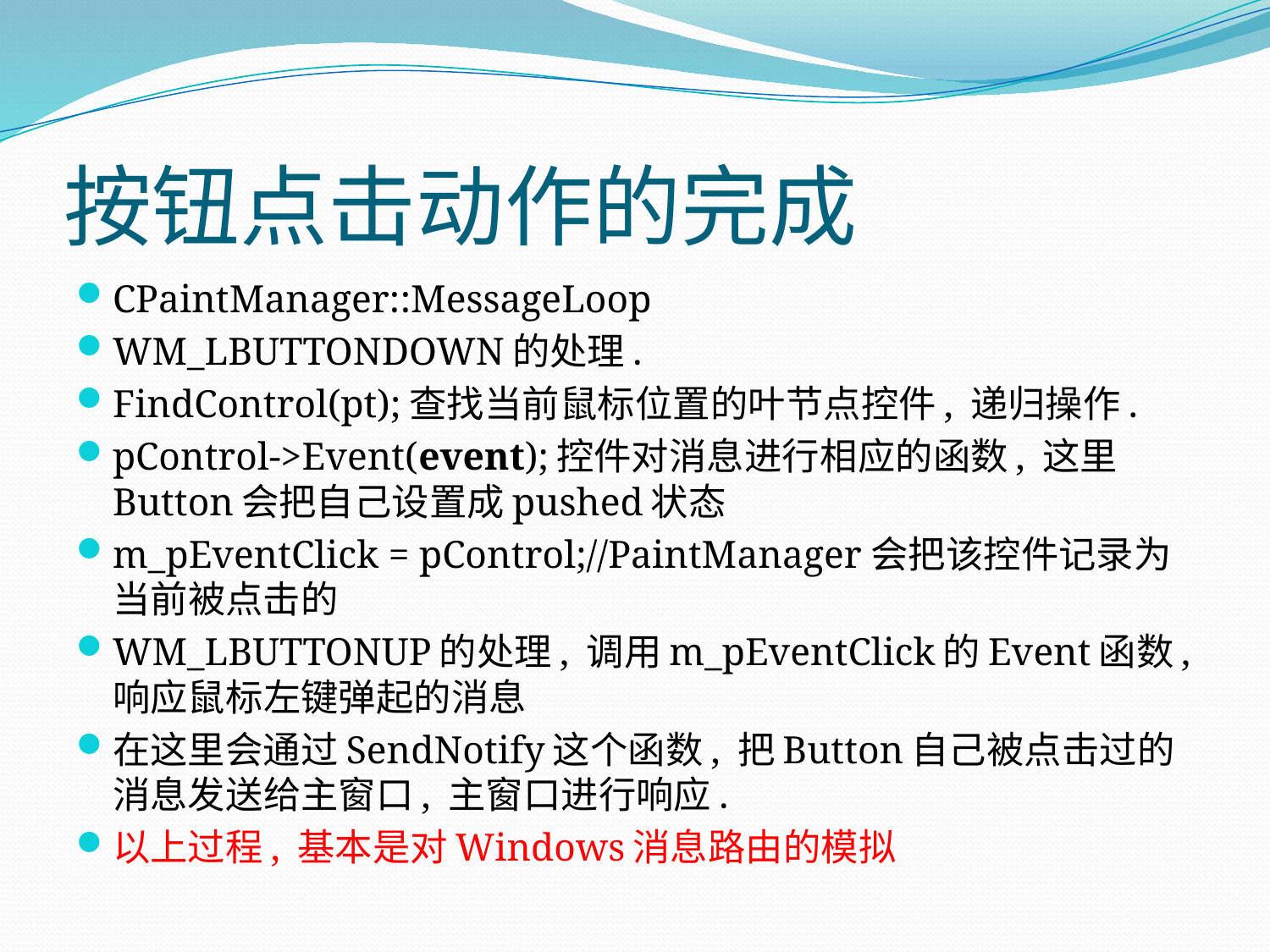

# 按钮点击动作的完成
CPaintManager::MessageLoop
WM_LBUTTONDOWN的处理.
FindControl(pt);查找当前鼠标位置的叶节点控件, 递归操作.
pControl->Event(event);控件对消息进行相应的函数, 这里Button会把自己设置成pushed状态
m_pEventClick = pControl;//PaintManager会把该控件记录为当前被点击的
WM_LBUTTONUP的处理, 调用m_pEventClick的Event函数, 响应鼠标左键弹起的消息
在这里会通过SendNotify这个函数, 把Button自己被点击过的消息发送给主窗口, 主窗口进行响应.
以上过程, 基本是对Windows消息路由的模拟